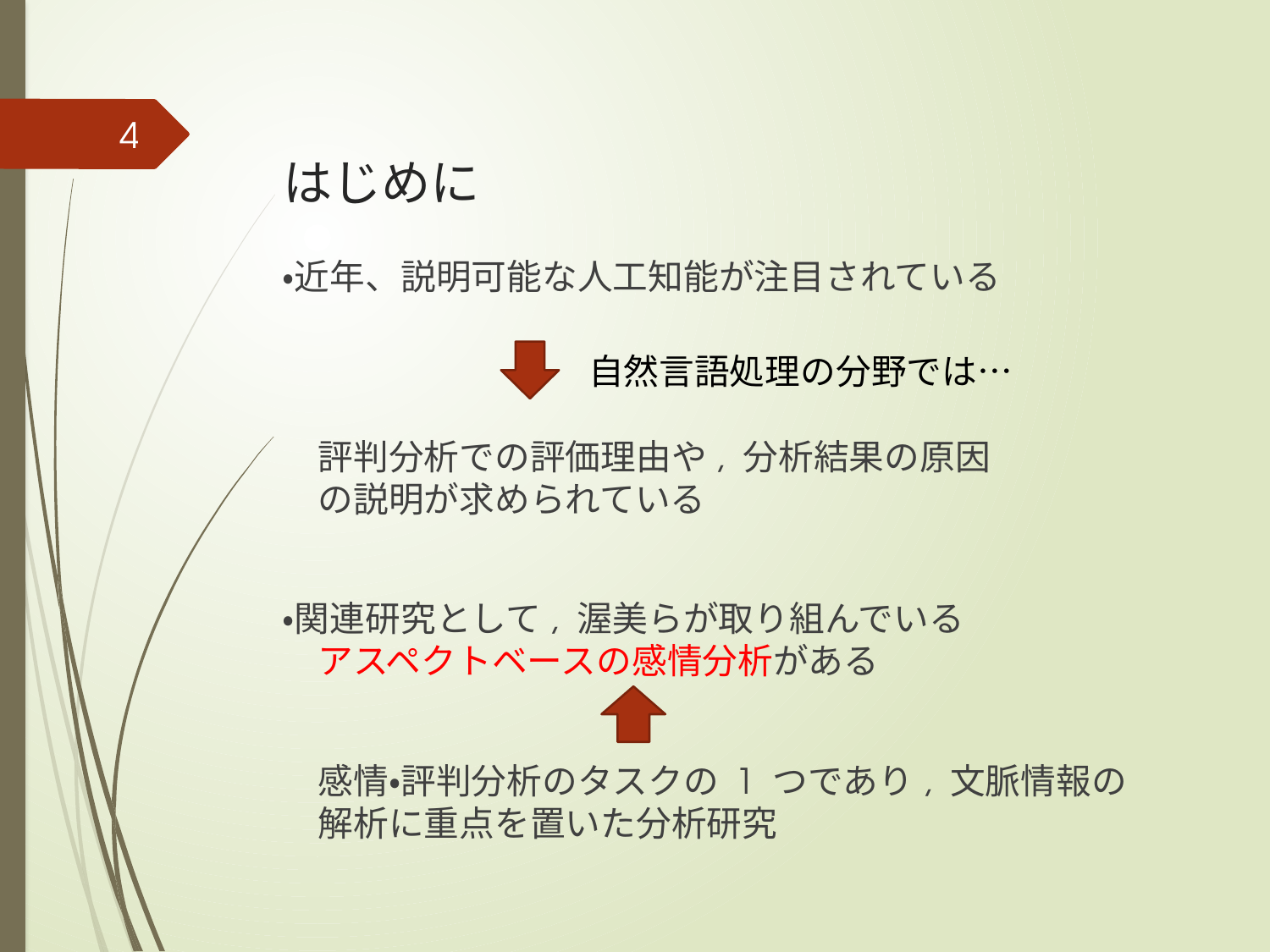

# はじめに
4
・近年、説明可能な人工知能が注目されている

　評判分析での評価理由や, 分析結果の原因
　の説明が求められている

・関連研究として, 渥美らが取り組んでいる
　アスペクトベースの感情分析がある

　感情・評判分析のタスクの 1 つであり, 文脈情報の
　解析に重点を置いた分析研究

自然言語処理の分野では…